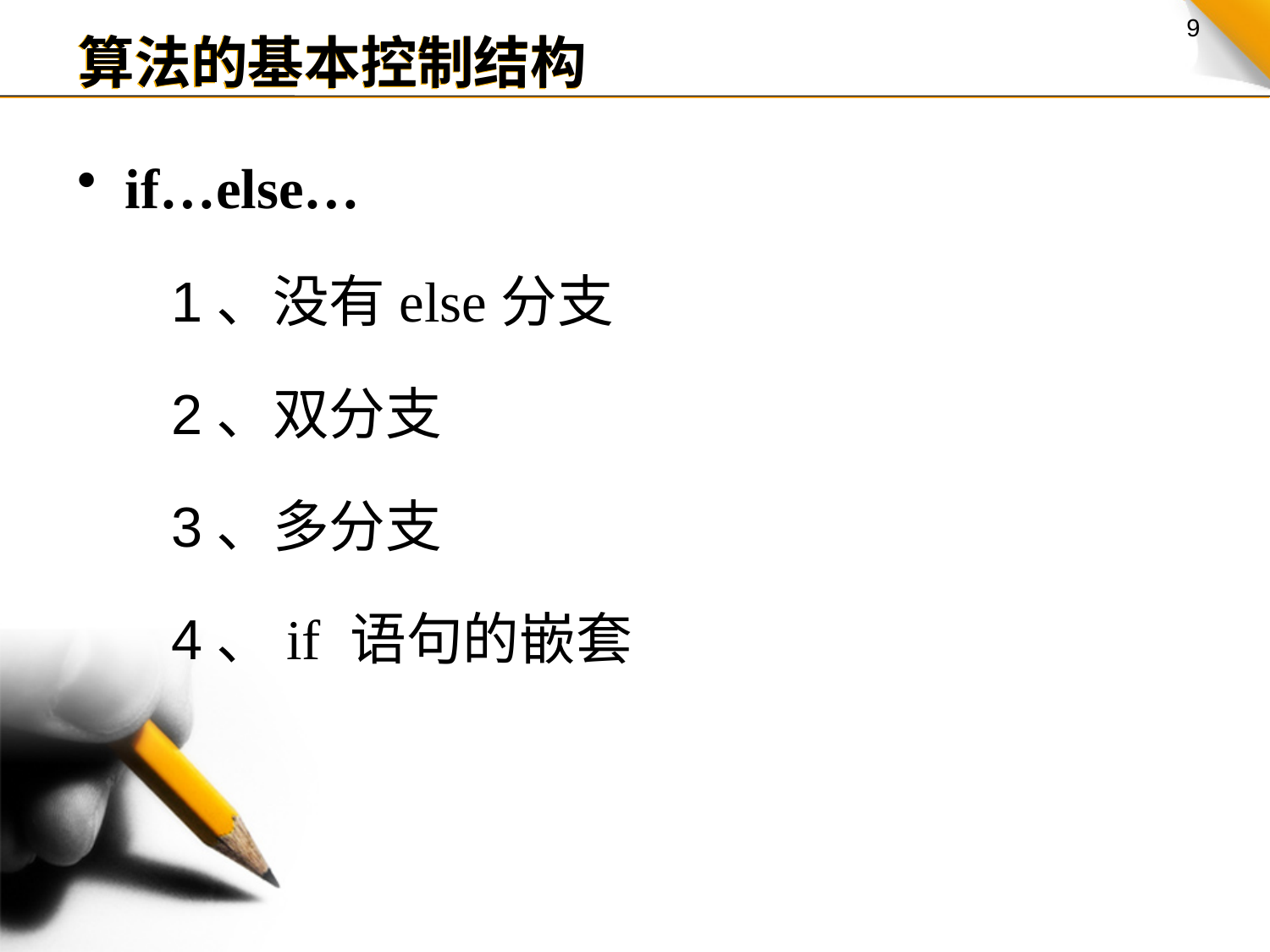

算法的基本控制结构
if…else…
      1、没有else分支
      2、双分支
      3、多分支
      4、if 语句的嵌套